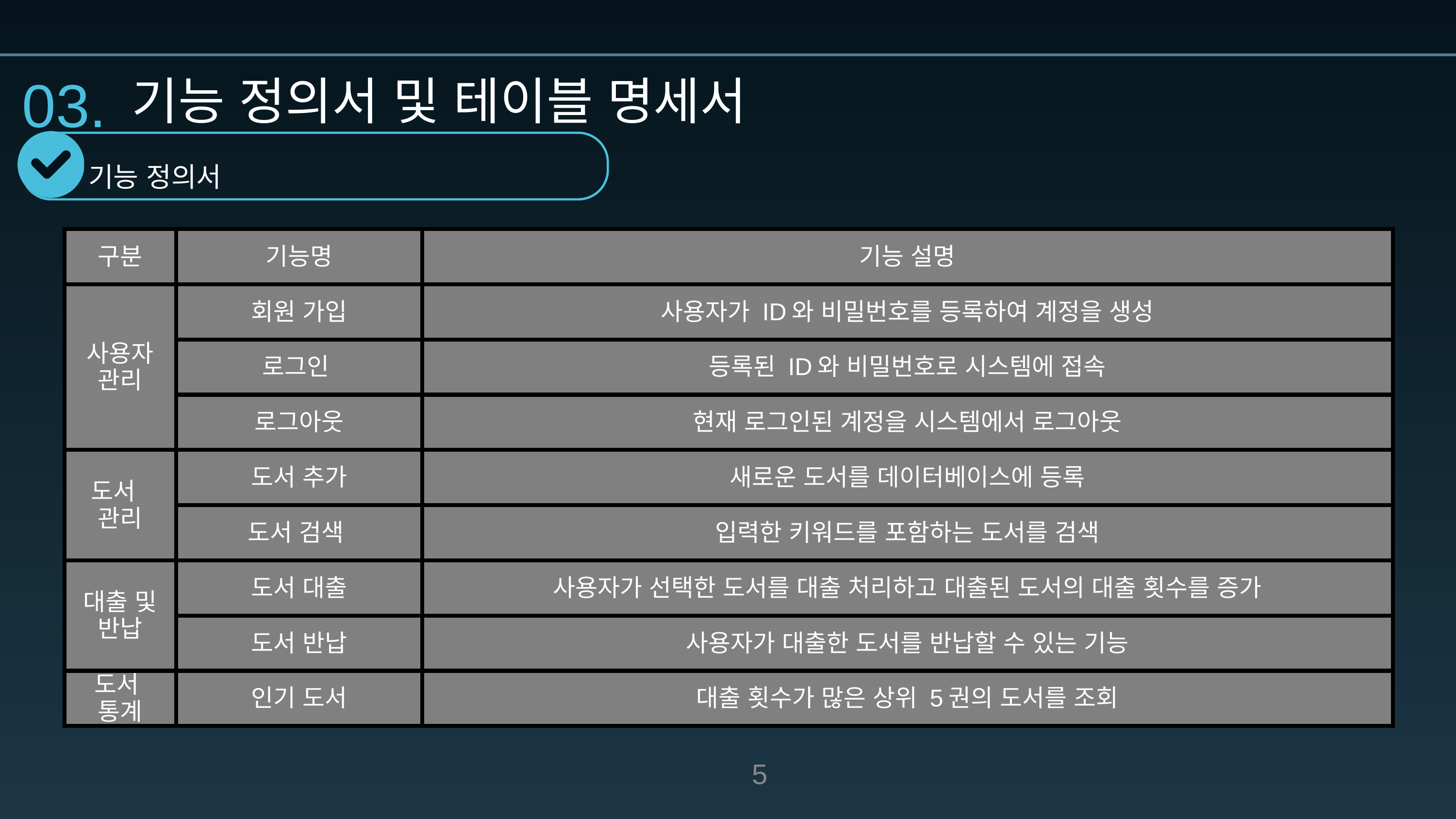

03.
기능 정의서 및 테이블 명세서

기능 정의서
| 구분 | 기능명 | 기능 설명 |
| --- | --- | --- |
| 사용자 관리 | 회원 가입 | 사용자가 ID와 비밀번호를 등록하여 계정을 생성 |
|  | 로그인 | 등록된 ID와 비밀번호로 시스템에 접속 |
|  | 로그아웃 | 현재 로그인된 계정을 시스템에서 로그아웃 |
| 도서 관리 | 도서 추가 | 새로운 도서를 데이터베이스에 등록 |
|  | 도서 검색 | 입력한 키워드를 포함하는 도서를 검색 |
| 대출 및 반납 | 도서 대출 | 사용자가 선택한 도서를 대출 처리하고 대출된 도서의 대출 횟수를 증가 |
|  | 도서 반납 | 사용자가 대출한 도서를 반납할 수 있는 기능 |
| 도서 통계 | 인기 도서 | 대출 횟수가 많은 상위 5권의 도서를 조회 |
5